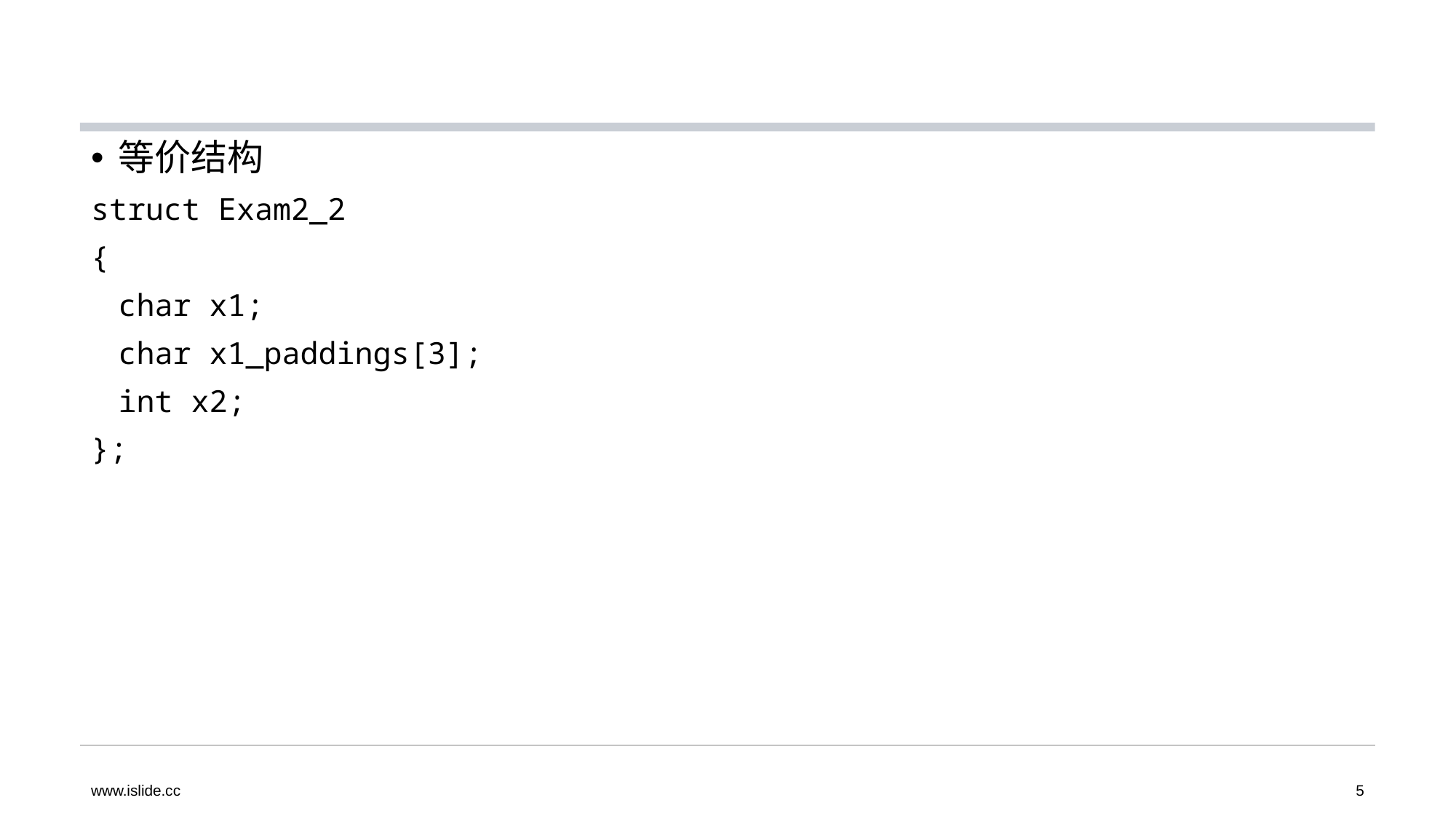

#
等价结构
struct Exam2_2
{
	char x1;
	char x1_paddings[3];
	int x2;
};

www.islide.cc
5